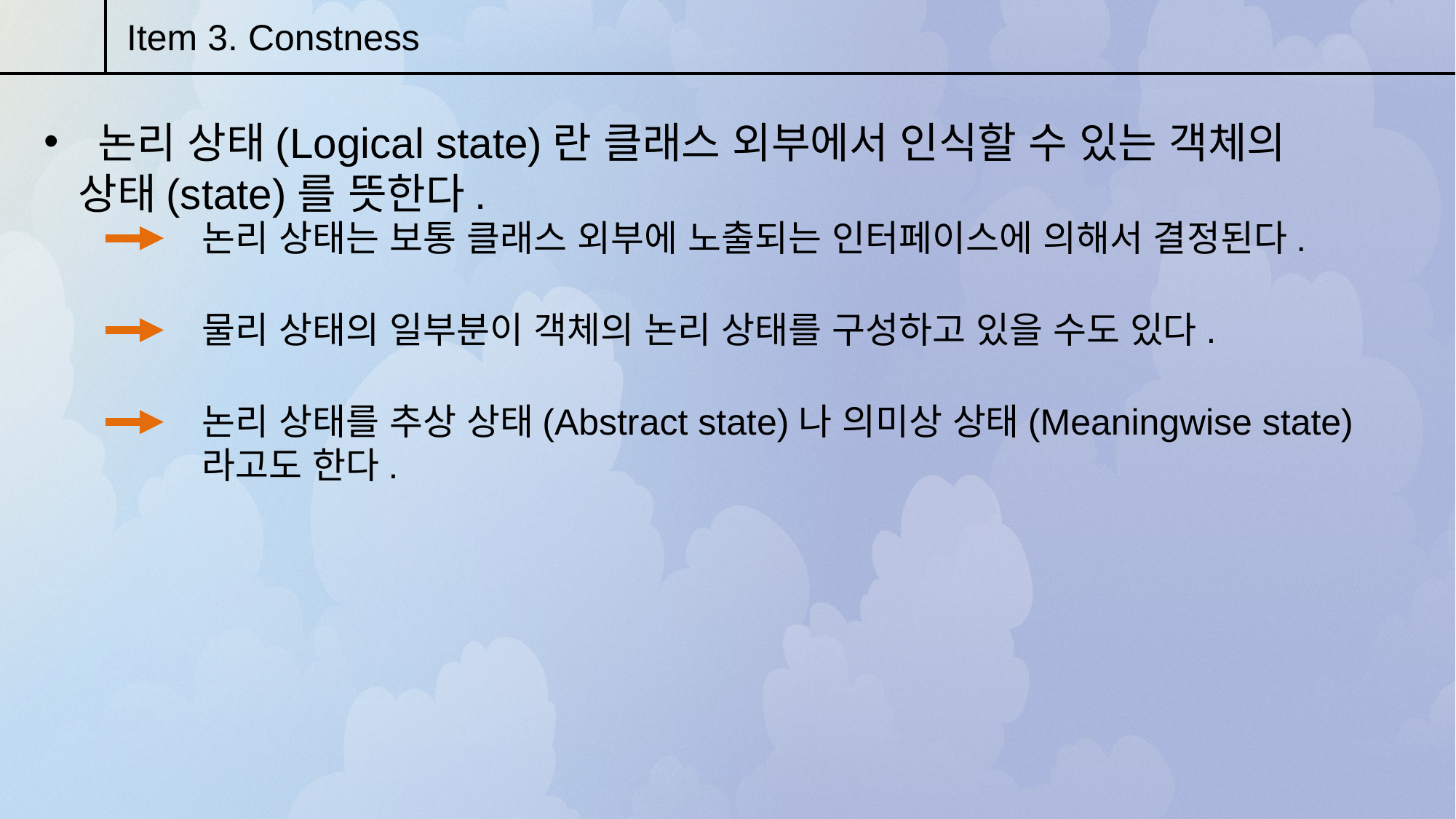

Item 3. Constness
 논리 상태(Logical state)란 클래스 외부에서 인식할 수 있는 객체의 상태(state)를 뜻한다.
논리 상태는 보통 클래스 외부에 노출되는 인터페이스에 의해서 결정된다.
물리 상태의 일부분이 객체의 논리 상태를 구성하고 있을 수도 있다.
논리 상태를 추상 상태(Abstract state)나 의미상 상태(Meaningwise state)라고도 한다.